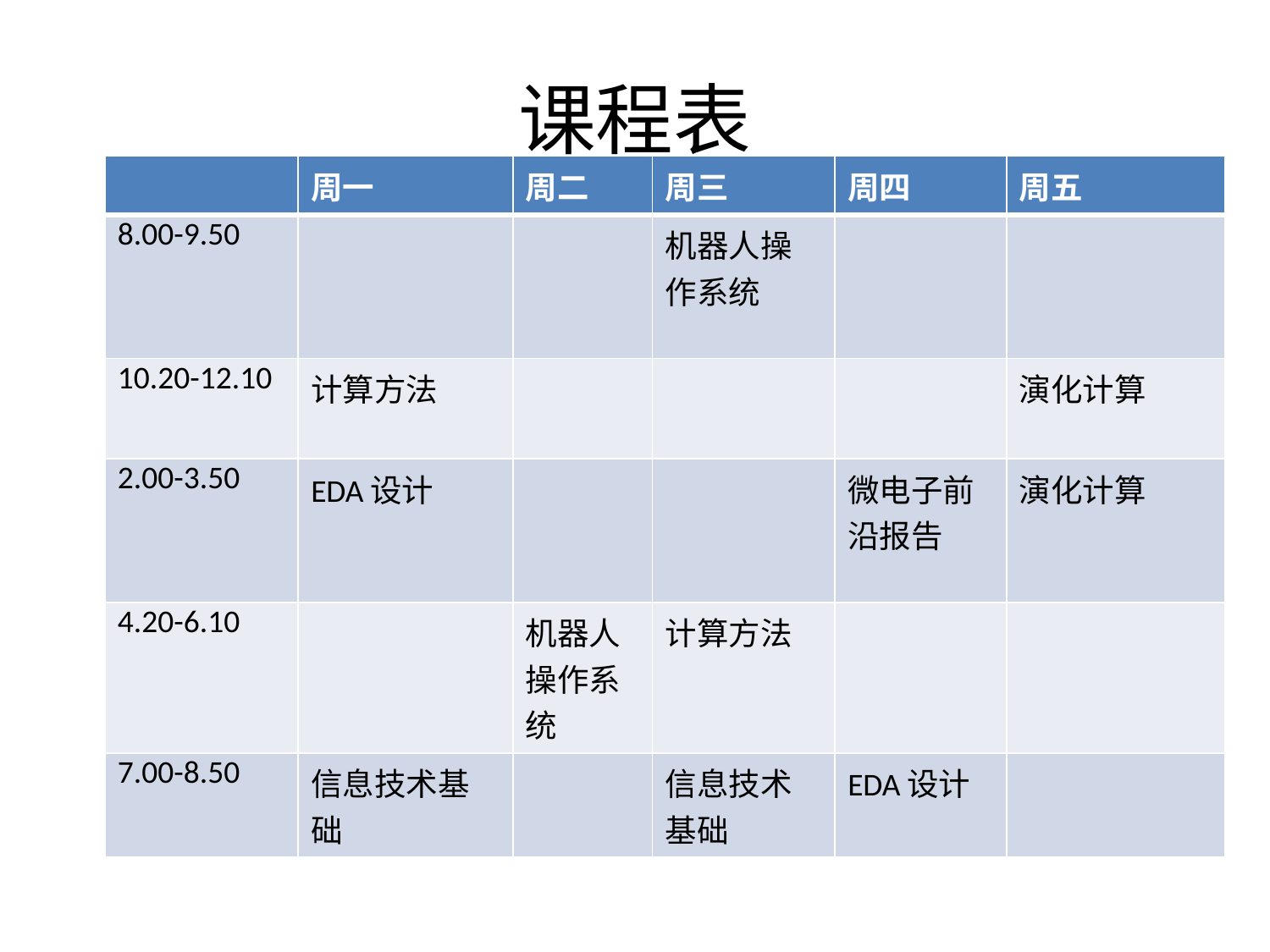

# 课程表
|  | 周一 | 周二 | 周三 | 周四 | 周五 |
| --- | --- | --- | --- | --- | --- |
| 8.00-9.50 |  |  | 机器人操作系统 |  |  |
| 10.20-12.10 | 计算方法 |  |  |  | 演化计算 |
| 2.00-3.50 | EDA设计 |  |  | 微电子前沿报告 | 演化计算 |
| 4.20-6.10 |  | 机器人操作系统 | 计算方法 |  |  |
| 7.00-8.50 | 信息技术基础 |  | 信息技术基础 | EDA设计 |  |